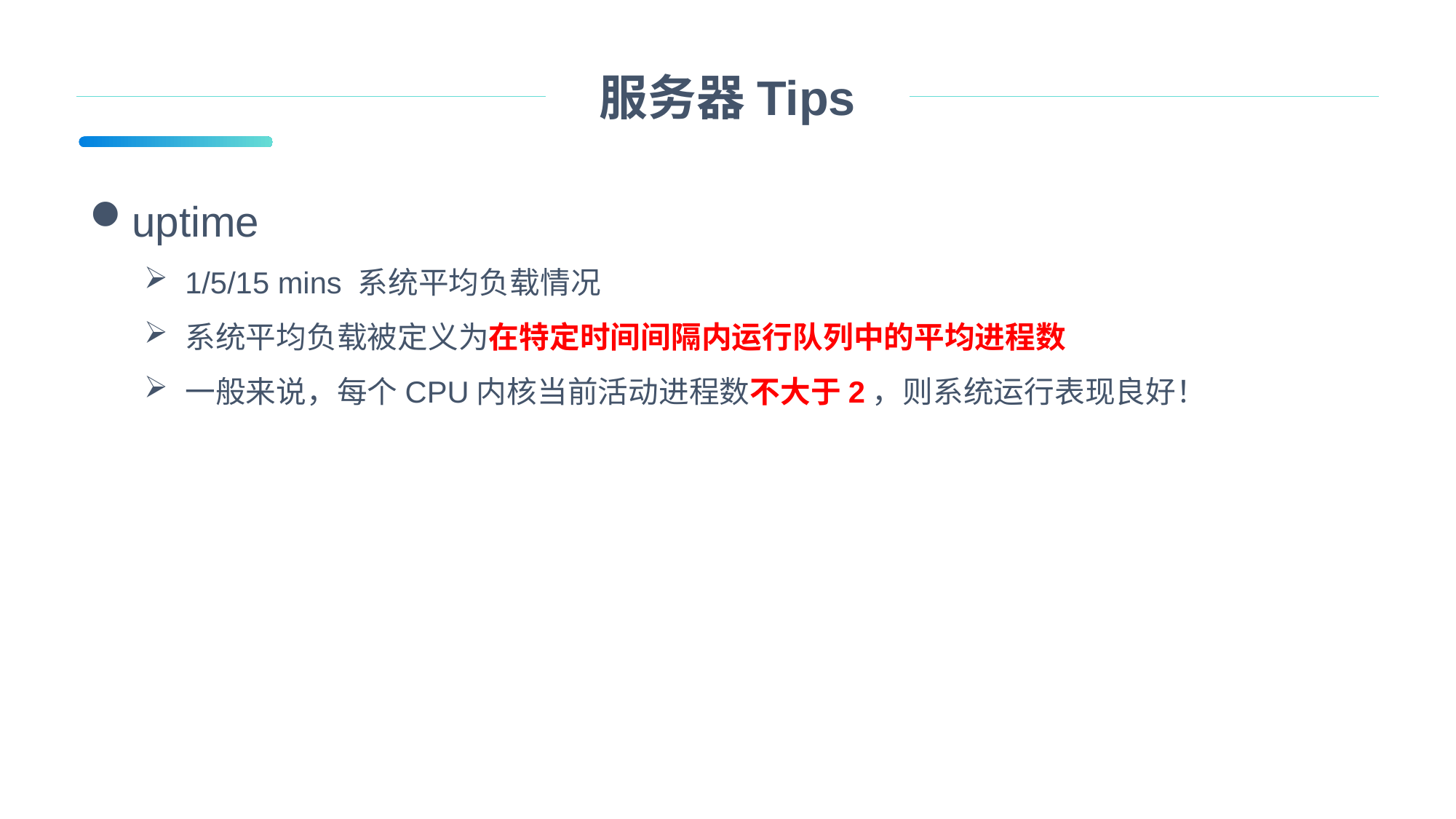

服务器Tips

uptime
1/5/15 mins 系统平均负载情况
系统平均负载被定义为在特定时间间隔内运行队列中的平均进程数
一般来说，每个CPU内核当前活动进程数不大于2，则系统运行表现良好！